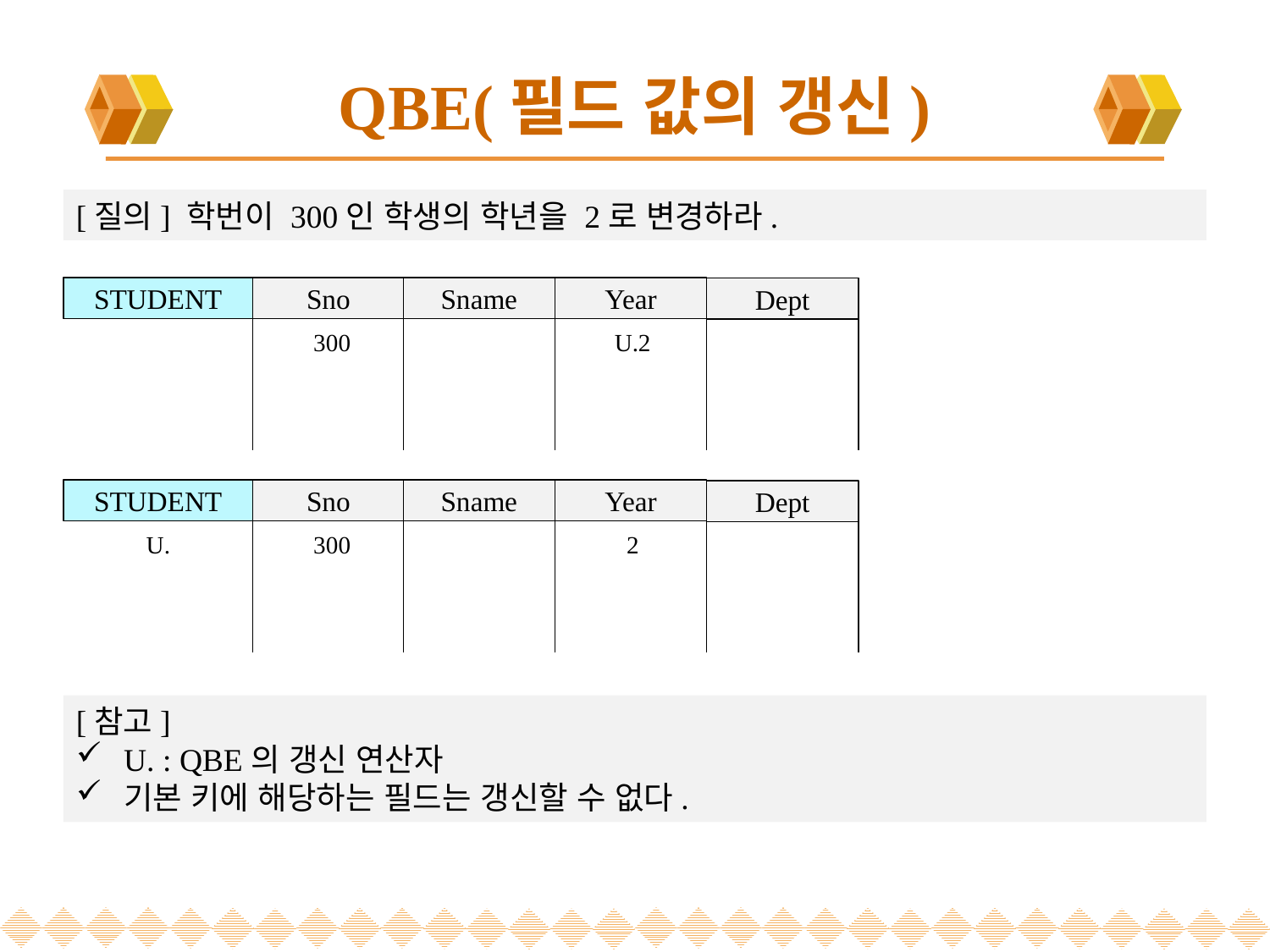

# QBE(필드 값의 갱신)
[질의] 학번이 300인 학생의 학년을 2로 변경하라.
Year
Sname
STUDENT
Sno
Dept
U.2
300
Year
Sname
STUDENT
Sno
Dept
U.
2
300
[참고]
U. : QBE의 갱신 연산자
기본 키에 해당하는 필드는 갱신할 수 없다.